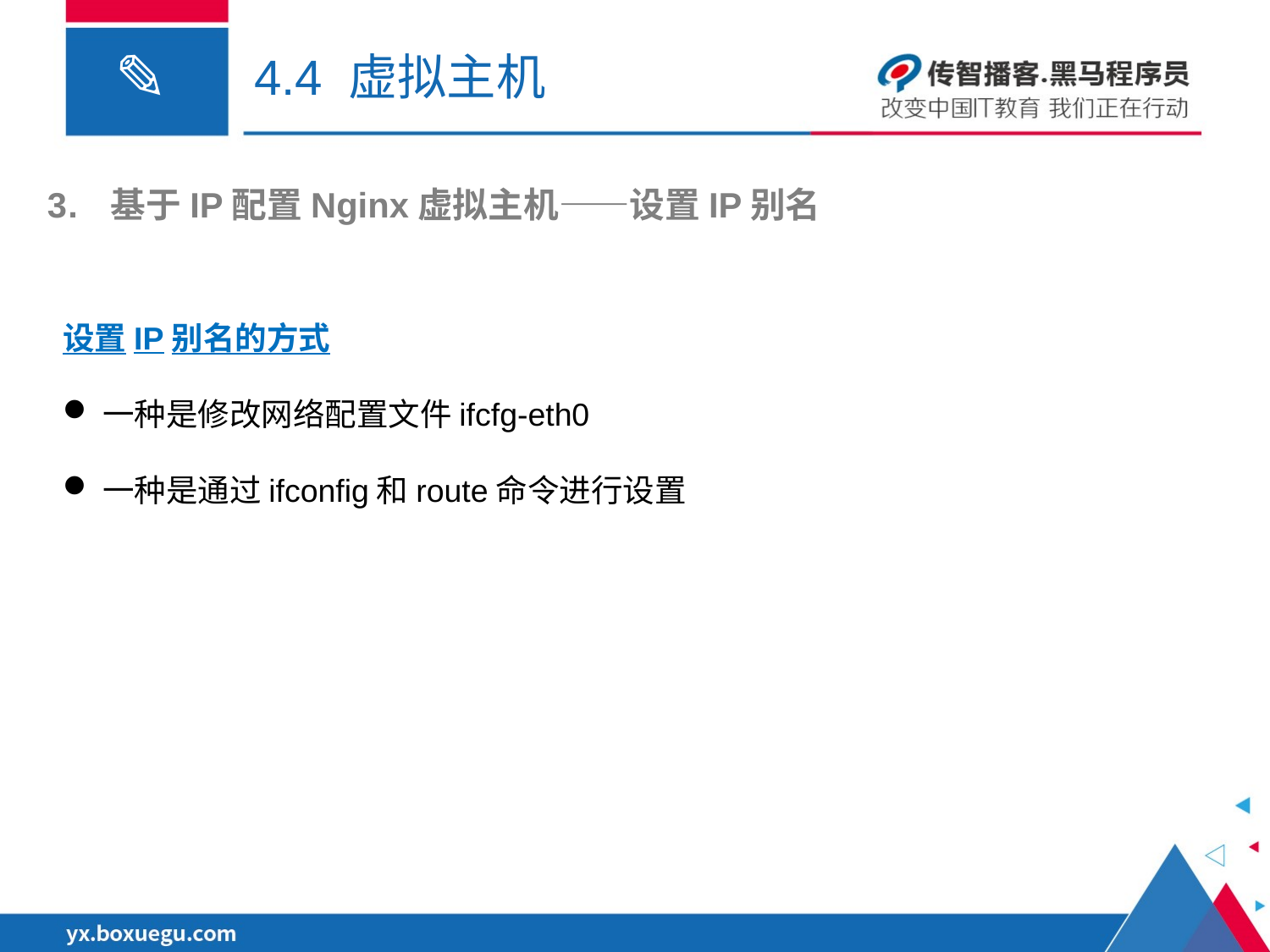

# 4.4 虚拟主机
基于IP配置Nginx虚拟主机——设置IP别名
设置IP别名的方式
一种是修改网络配置文件ifcfg-eth0
一种是通过ifconfig和route命令进行设置